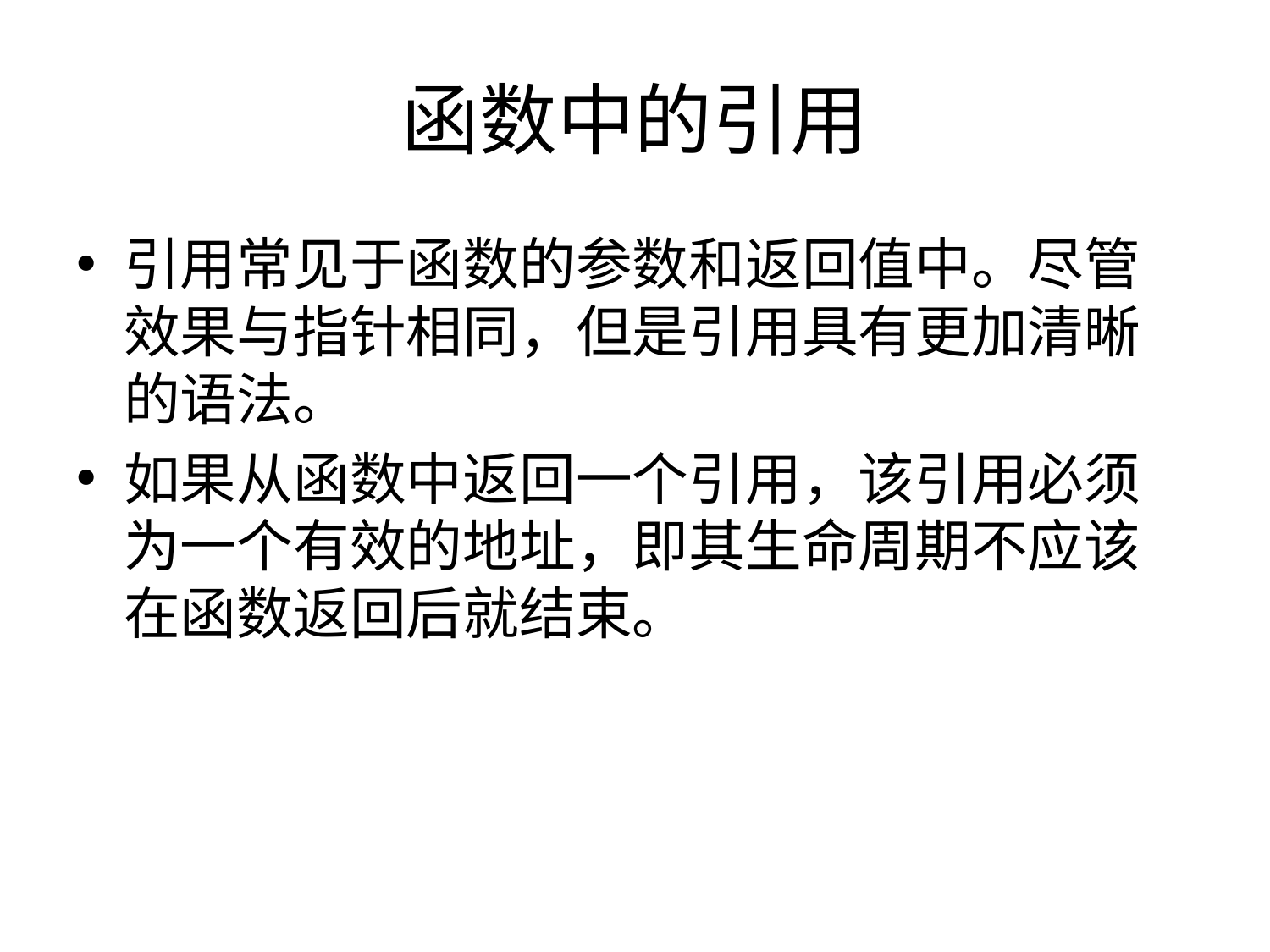

# 函数中的引用
引用常见于函数的参数和返回值中。尽管效果与指针相同，但是引用具有更加清晰的语法。
如果从函数中返回一个引用，该引用必须为一个有效的地址，即其生命周期不应该在函数返回后就结束。